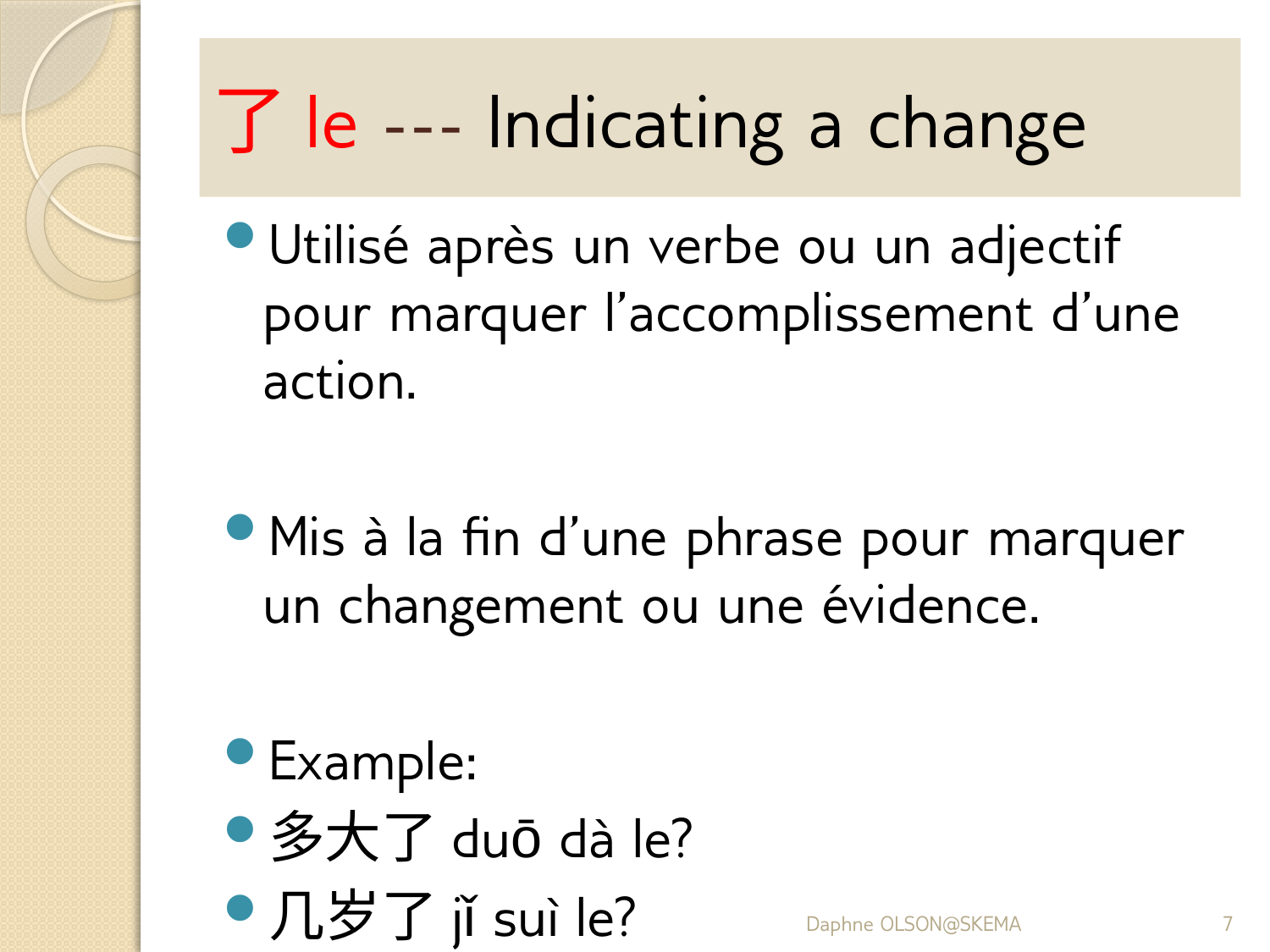

# 了le --- Indicating a change
Utilisé après un verbe ou un adjectif pour marquer l’accomplissement d’une action.

Mis à la fin d’une phrase pour marquer un changement ou une évidence.

Example:
多大了duō dà le?
几岁了jǐ suì le?

Daphne OLSON@SKEMA
7